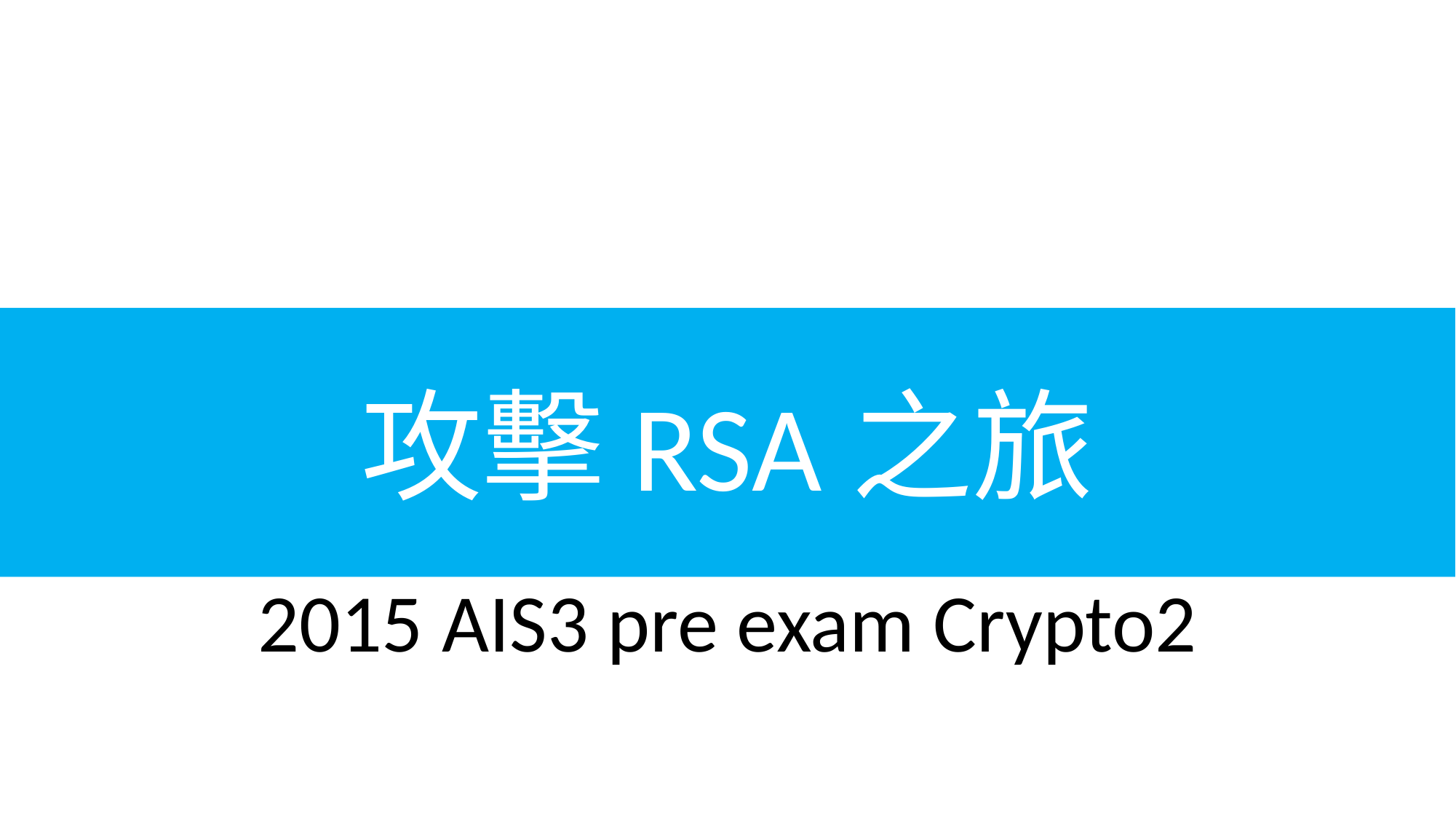

#
攻擊RSA之旅
2015 AIS3 pre exam Crypto2